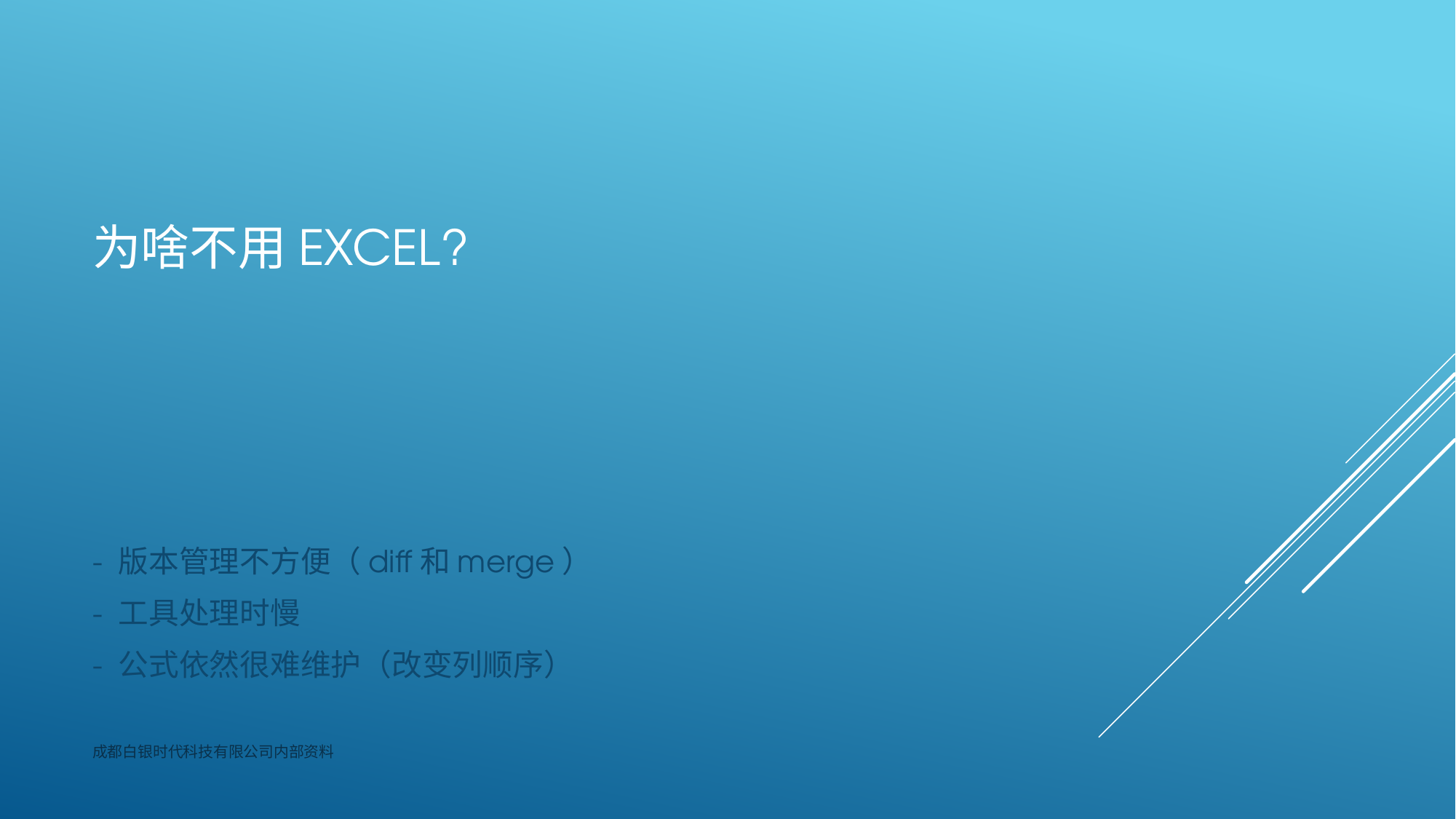

# 为啥不用Excel?
- 版本管理不方便（diff和merge）
- 工具处理时慢
- 公式依然很难维护（改变列顺序）
成都白银时代科技有限公司内部资料